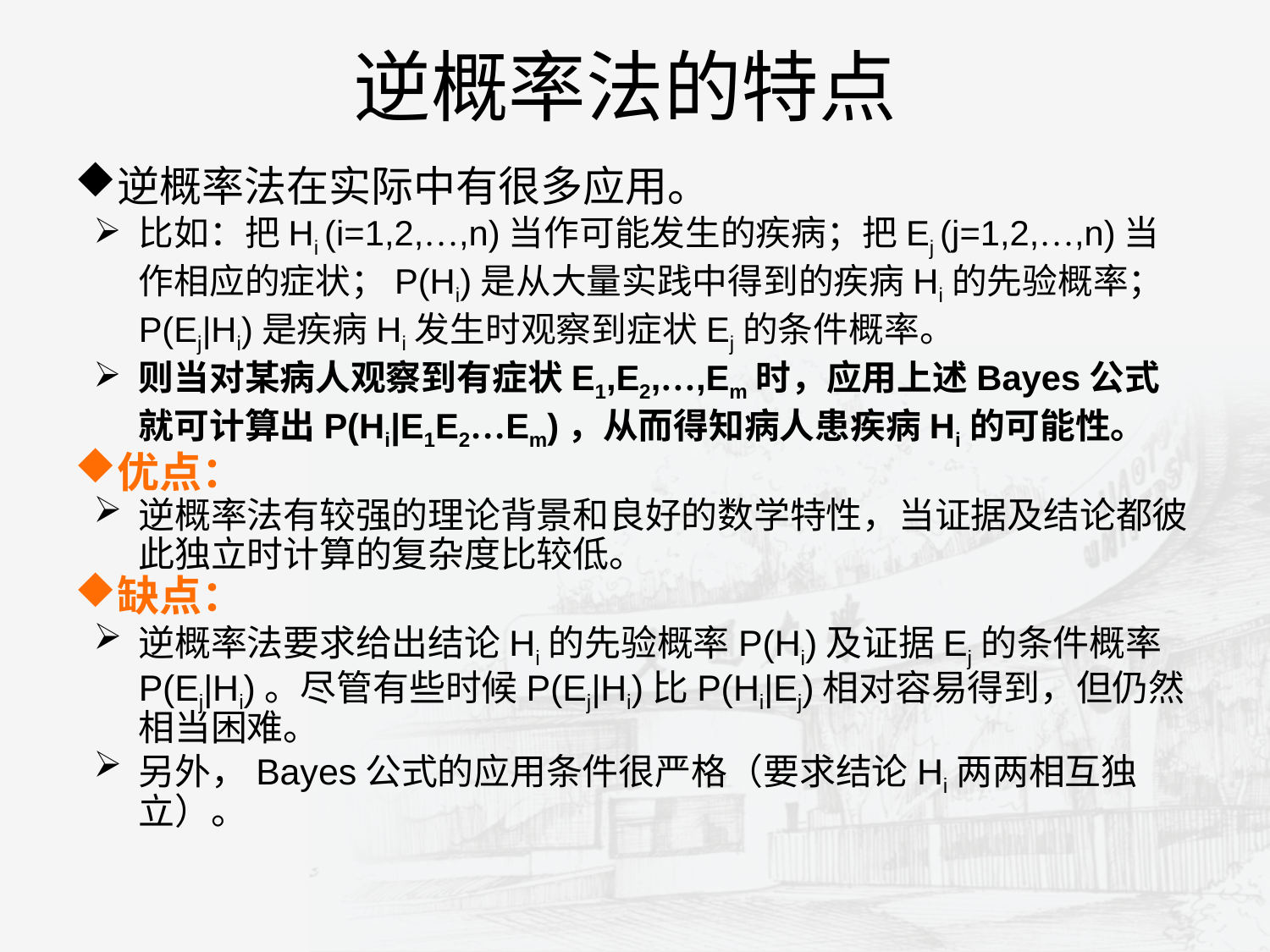

逆概率法的特点
逆概率法在实际中有很多应用。
比如：把Hi (i=1,2,…,n)当作可能发生的疾病；把Ej (j=1,2,…,n)当作相应的症状；P(Hi)是从大量实践中得到的疾病Hi的先验概率；P(Ej|Hi)是疾病Hi发生时观察到症状Ej的条件概率。
则当对某病人观察到有症状E1,E2,…,Em时，应用上述Bayes公式就可计算出P(Hi|E1E2…Em)，从而得知病人患疾病Hi的可能性。
优点：
逆概率法有较强的理论背景和良好的数学特性，当证据及结论都彼此独立时计算的复杂度比较低。
缺点：
逆概率法要求给出结论Hi的先验概率P(Hi)及证据Ej的条件概率P(Ej|Hi)。尽管有些时候P(Ej|Hi)比P(Hi|Ej)相对容易得到，但仍然相当困难。
另外，Bayes公式的应用条件很严格（要求结论Hi两两相互独立）。
23